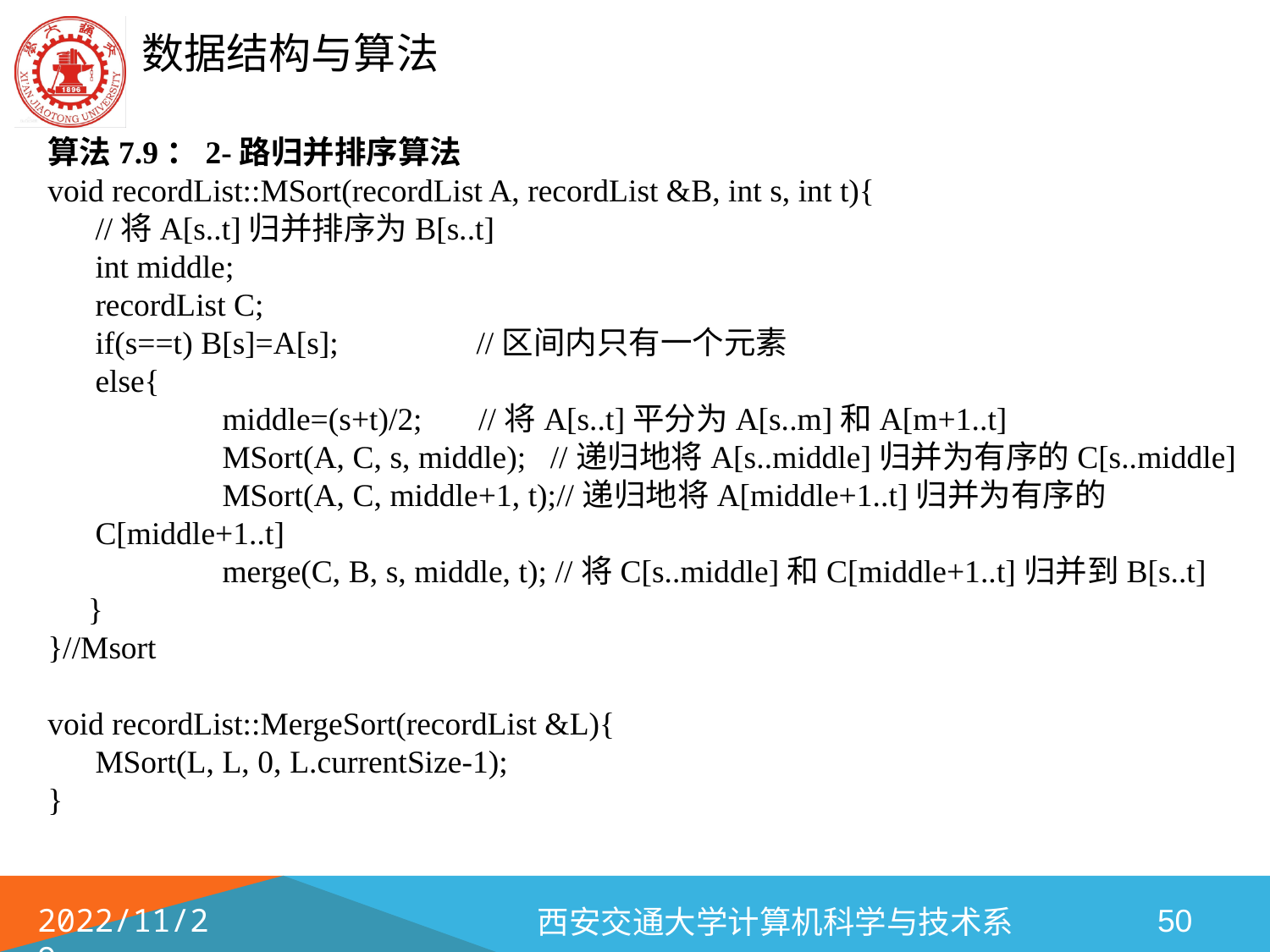

算法7.9：2-路归并排序算法
void recordList::MSort(recordList A, recordList &B, int s, int t){
    	//将A[s..t]归并排序为B[s..t]
	int middle;
	recordList C;
	if(s==t) B[s]=A[s];  	//区间内只有一个元素
	else{
		middle=(s+t)/2;       //将A[s..t]平分为A[s..m]和A[m+1..t]
        	MSort(A, C, s, middle);   //递归地将A[s..middle]归并为有序的C[s..middle]
        	MSort(A, C, middle+1, t);//递归地将A[middle+1..t]归并为有序的C[middle+1..t]
        	merge(C, B, s, middle, t); //将C[s..middle]和C[middle+1..t]归并到B[s..t]
     }
}//Msort

void recordList::MergeSort(recordList &L){
	MSort(L, L, 0, L.currentSize-1);
}